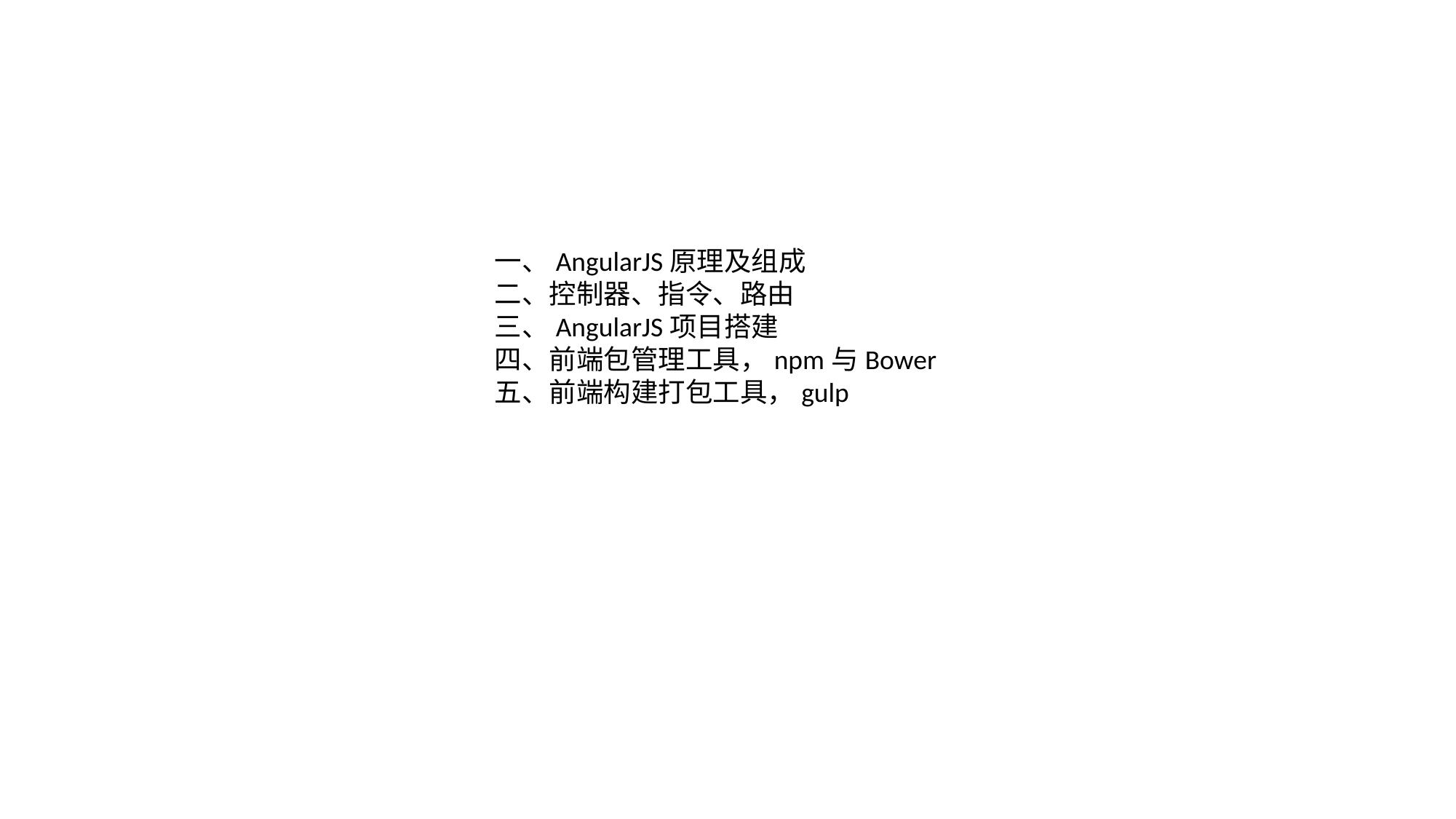

一、AngularJS原理及组成
二、控制器、指令、路由
三、AngularJS项目搭建
四、前端包管理工具，npm与Bower
五、前端构建打包工具，gulp